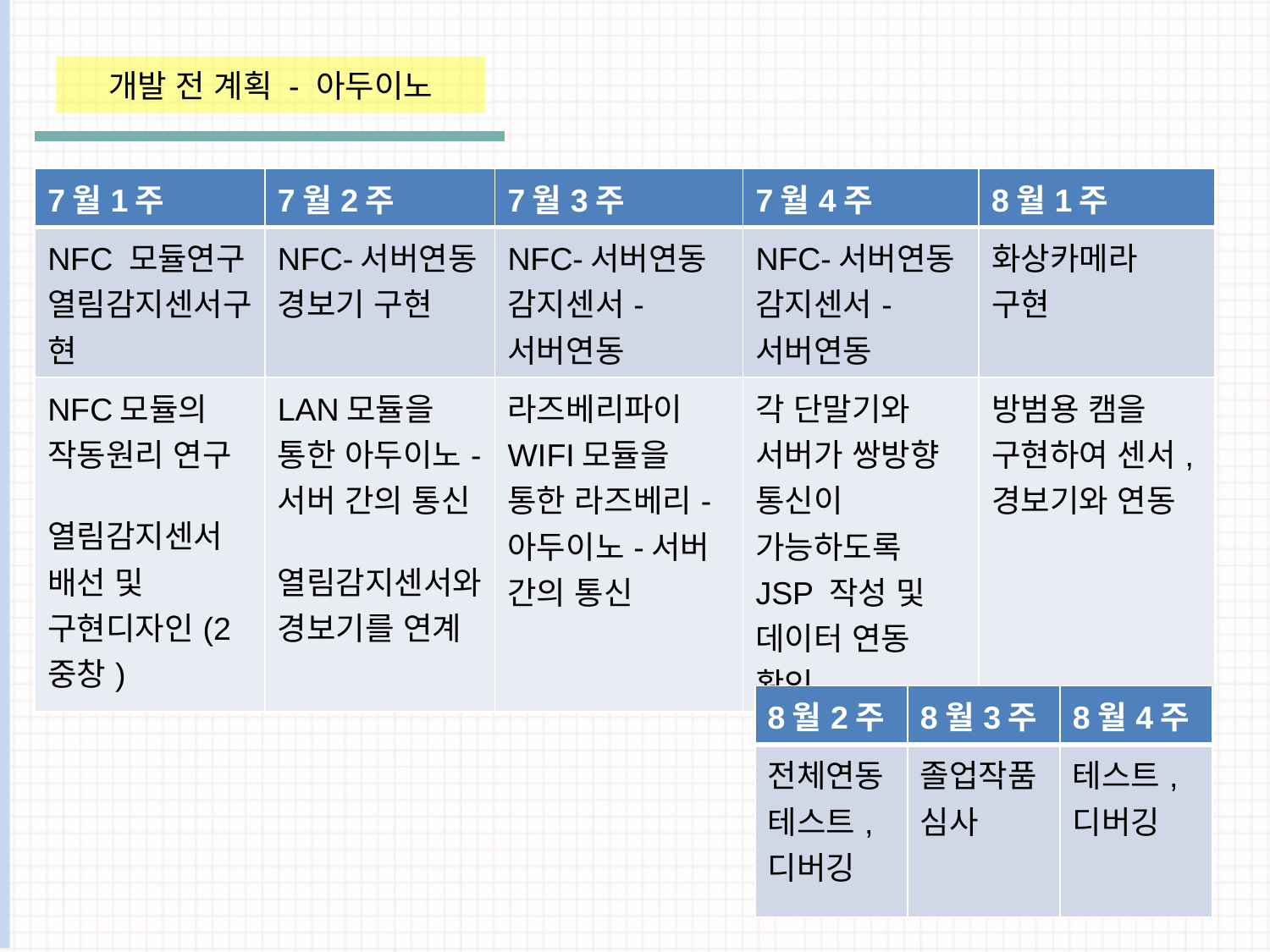

개발 전 계획 - 아두이노
| 7월1주 | 7월2주 | 7월3주 | 7월4주 | 8월1주 |
| --- | --- | --- | --- | --- |
| NFC 모듈연구 열림감지센서구현 | NFC-서버연동 경보기 구현 | NFC-서버연동 감지센서-서버연동 | NFC-서버연동 감지센서-서버연동 | 화상카메라 구현 |
| NFC모듈의 작동원리 연구 열림감지센서 배선 및 구현디자인(2중창) | LAN모듈을 통한 아두이노-서버 간의 통신 열림감지센서와 경보기를 연계 | 라즈베리파이WIFI모듈을 통한 라즈베리-아두이노-서버 간의 통신 | 각 단말기와 서버가 쌍방향 통신이 가능하도록 JSP 작성 및 데이터 연동 확인 | 방범용 캠을 구현하여 센서,경보기와 연동 |
| 8월2주 | 8월3주 | 8월4주 |
| --- | --- | --- |
| 전체연동테스트, 디버깅 | 졸업작품심사 | 테스트, 디버깅 |